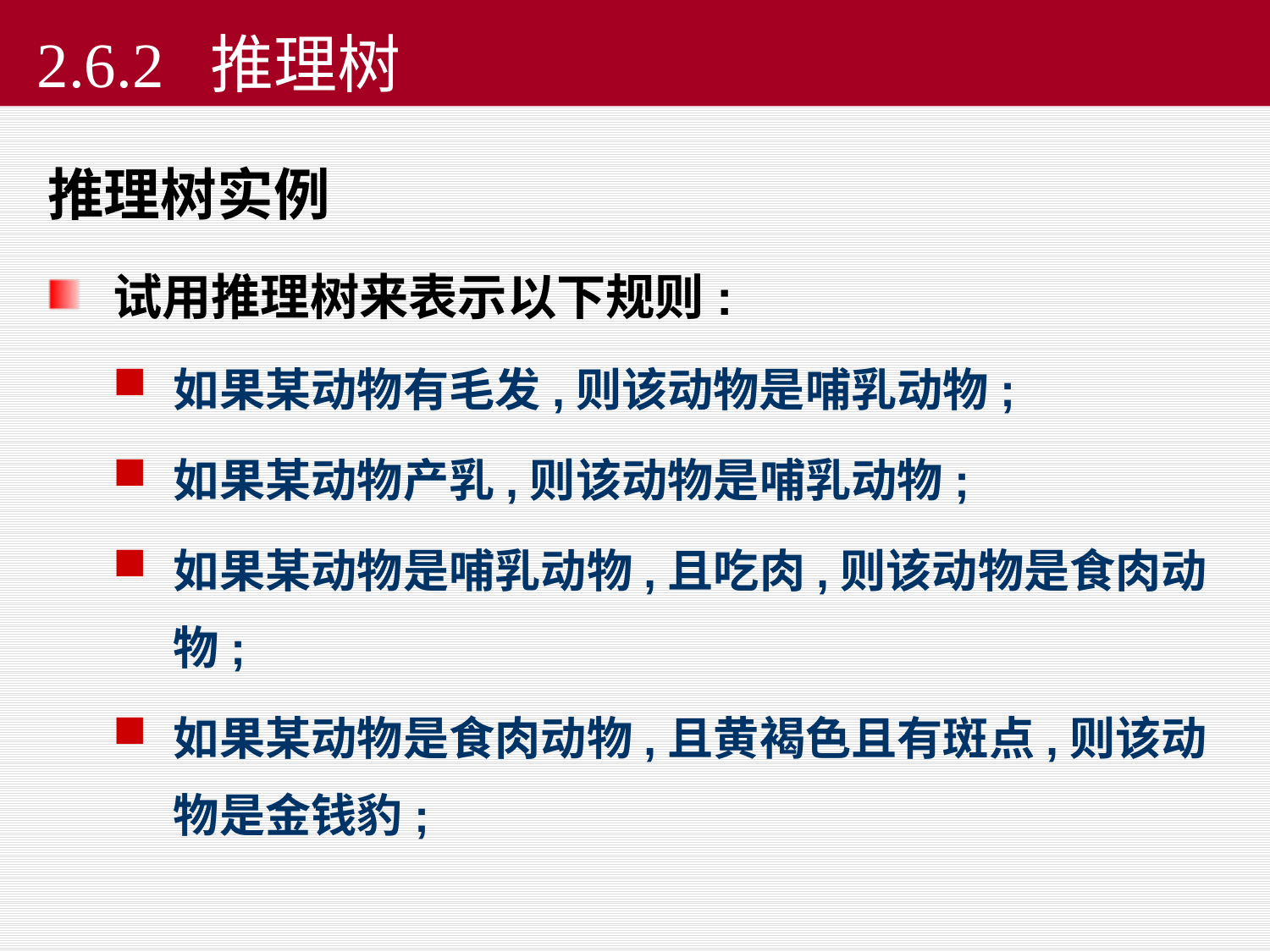

2.6.2  推理树
推理树实例
试用推理树来表示以下规则:
如果某动物有毛发,则该动物是哺乳动物;
如果某动物产乳,则该动物是哺乳动物;
如果某动物是哺乳动物,且吃肉,则该动物是食肉动物;
如果某动物是食肉动物,且黄褐色且有斑点,则该动物是金钱豹;